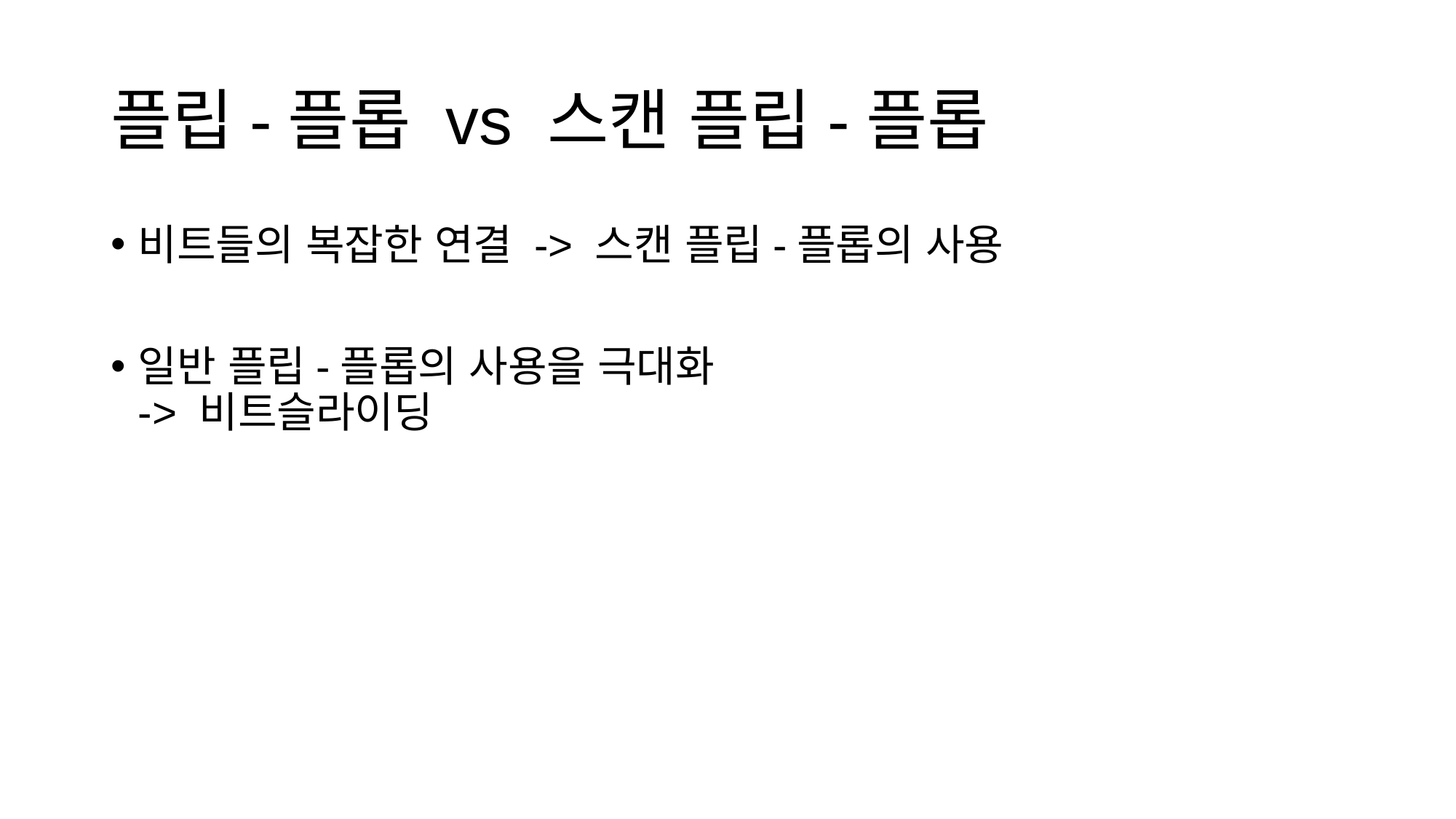

# 플립-플롭 vs 스캔 플립-플롭
비트들의 복잡한 연결 -> 스캔 플립-플롭의 사용

일반 플립-플롭의 사용을 극대화
-> 비트슬라이딩